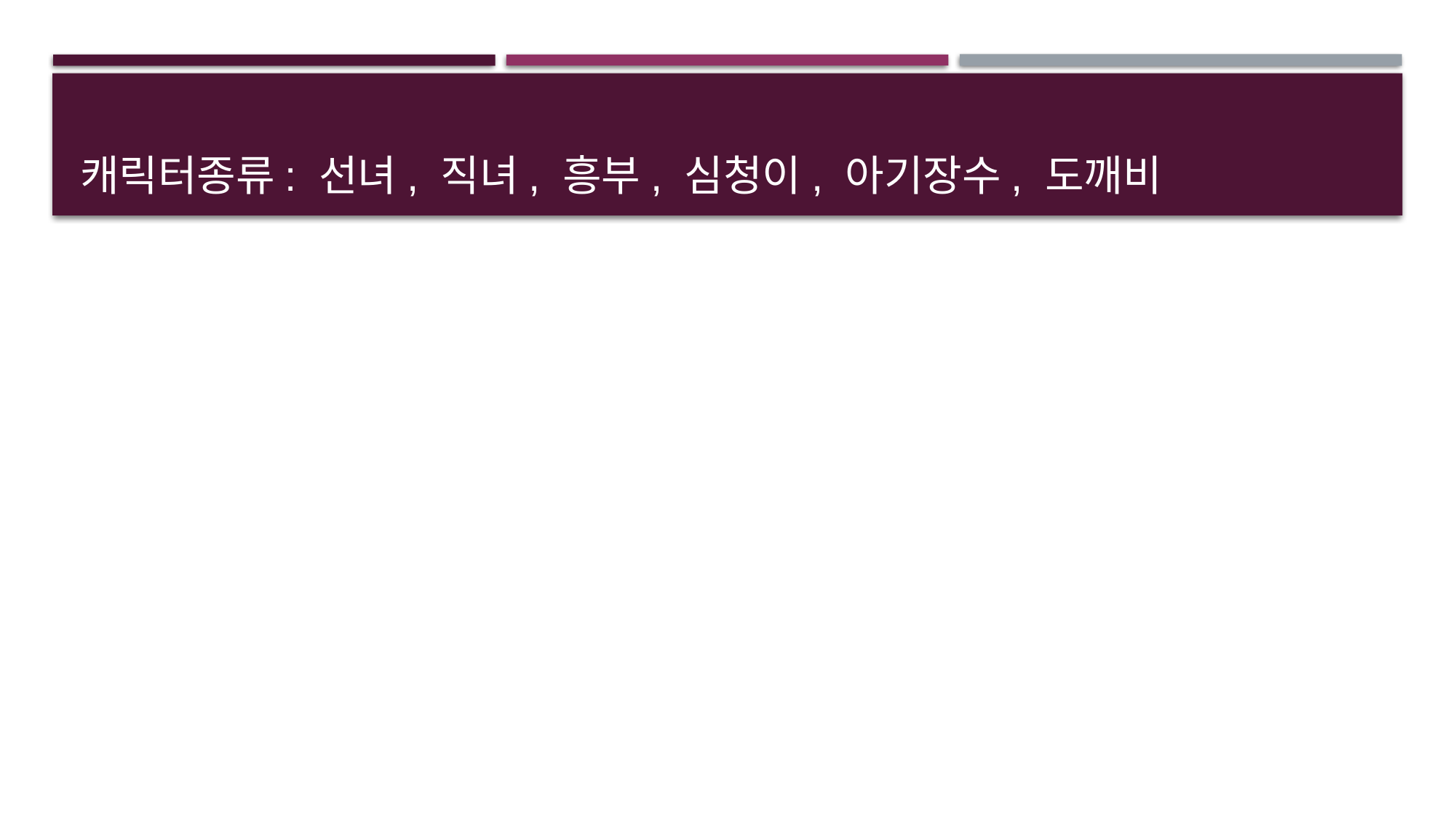

# 캐릭터종류: 선녀, 직녀, 흥부, 심청이, 아기장수, 도깨비